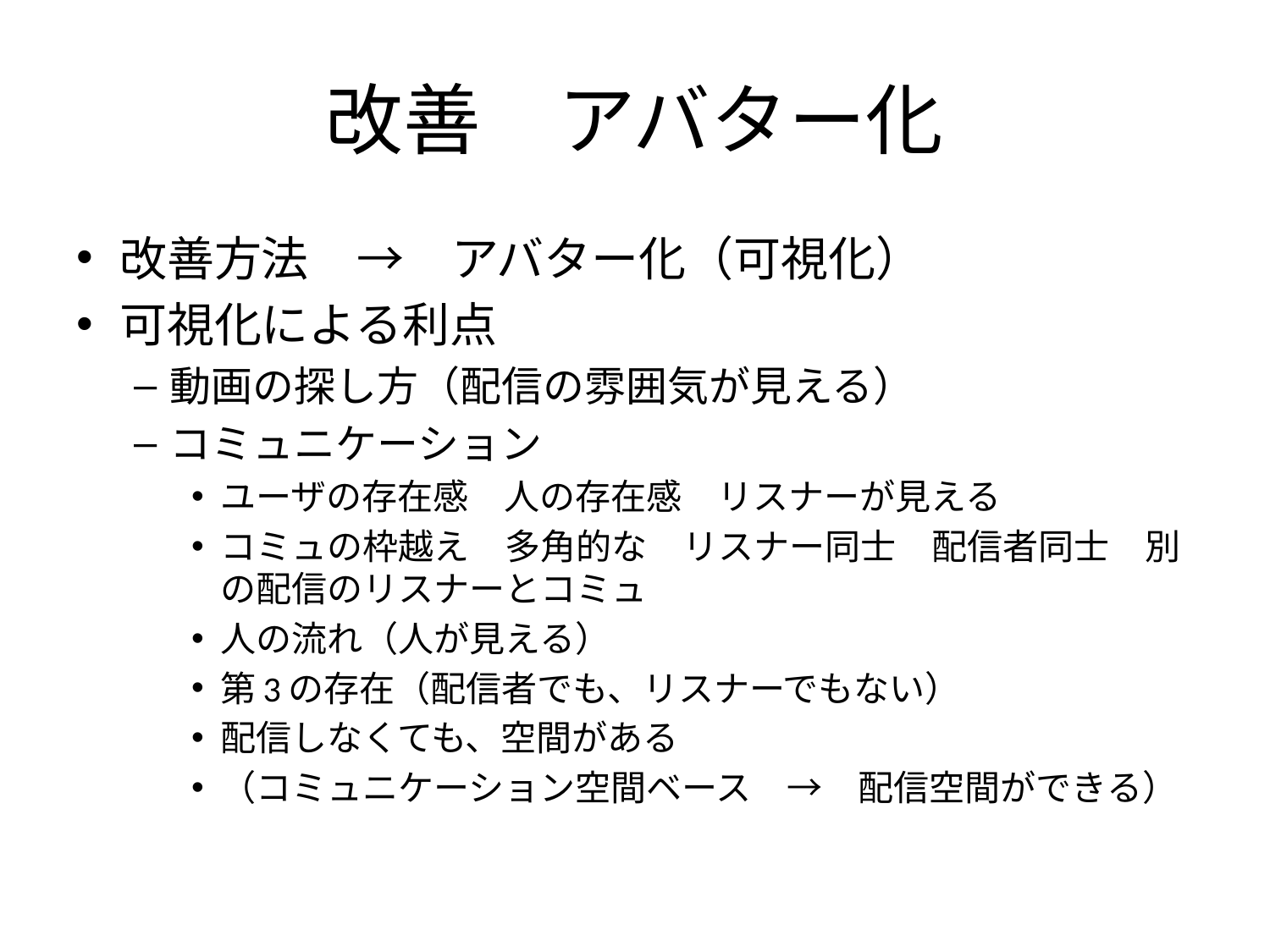

# 改善　アバター化
改善方法　→　アバター化（可視化）
可視化による利点
動画の探し方（配信の雰囲気が見える）
コミュニケーション
ユーザの存在感　人の存在感　リスナーが見える
コミュの枠越え　多角的な　リスナー同士　配信者同士　別の配信のリスナーとコミュ
人の流れ（人が見える）
第3の存在（配信者でも、リスナーでもない）
配信しなくても、空間がある
（コミュニケーション空間ベース　→　配信空間ができる）